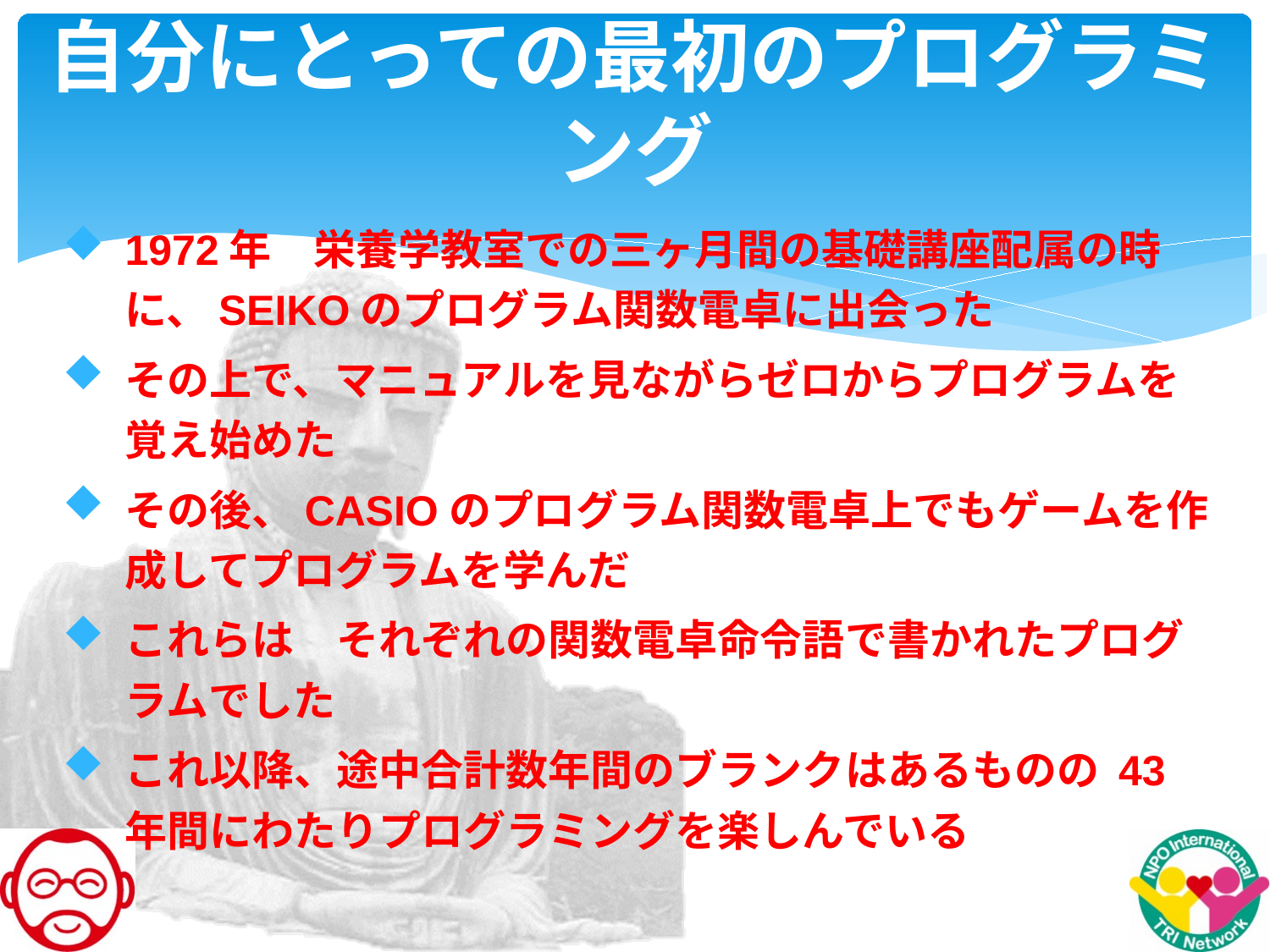

# 自分にとっての最初のプログラミング
1972年　栄養学教室での三ヶ月間の基礎講座配属の時に、SEIKOのプログラム関数電卓に出会った
その上で、マニュアルを見ながらゼロからプログラムを覚え始めた
その後、CASIOのプログラム関数電卓上でもゲームを作成してプログラムを学んだ
これらは　それぞれの関数電卓命令語で書かれたプログラムでした
これ以降、途中合計数年間のブランクはあるものの 43年間にわたりプログラミングを楽しんでいる